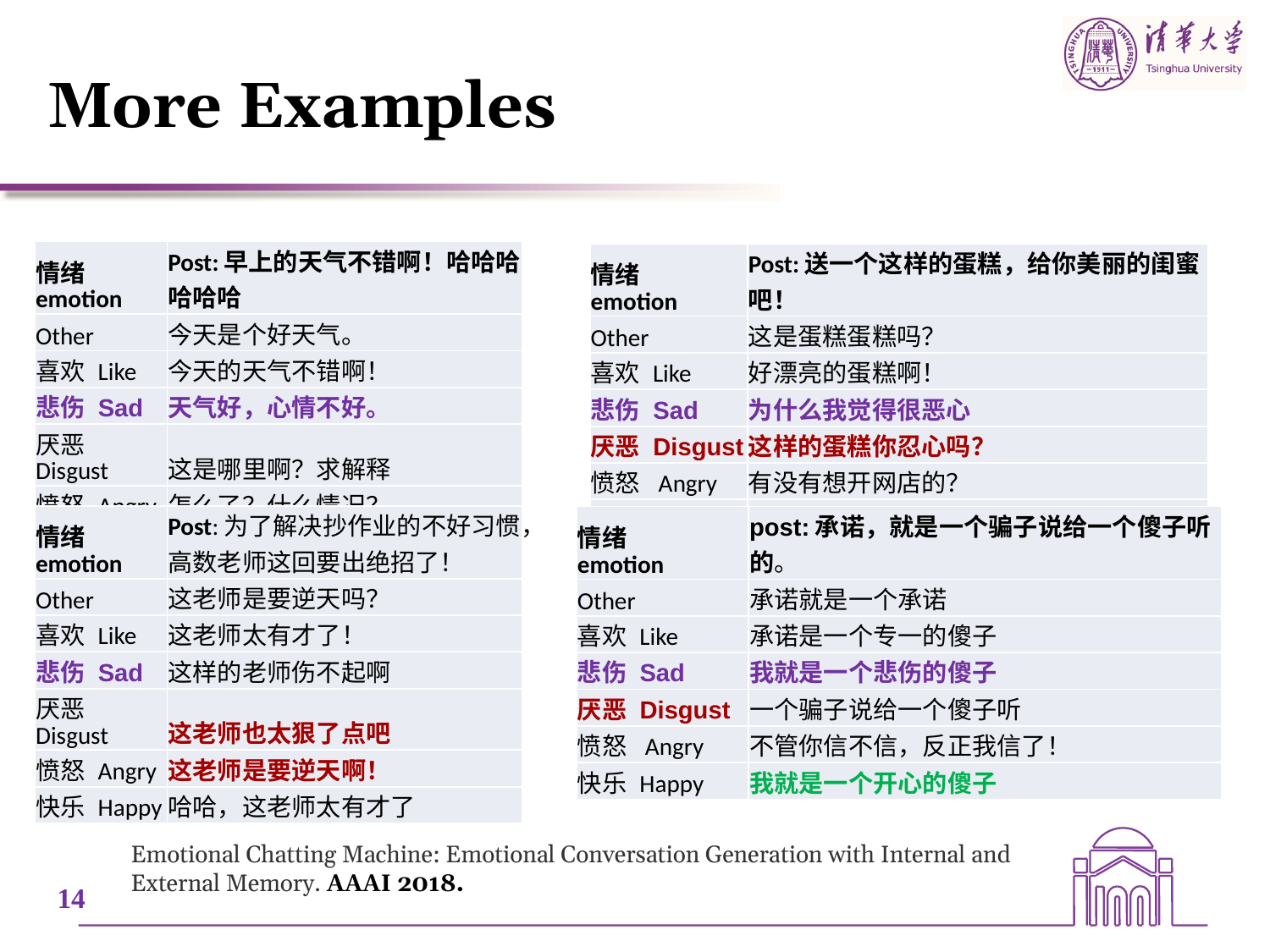

# More Examples
| 情绪emotion | Post:早上的天气不错啊！哈哈哈哈哈哈 |
| --- | --- |
| Other | 今天是个好天气。 |
| 喜欢 Like | 今天的天气不错啊！ |
| 悲伤 Sad | 天气好，心情不好。 |
| 厌恶 Disgust | 这是哪里啊？求解释 |
| 愤怒 Angry | 怎么了？什么情况？ |
| 快乐 Happy | 今天的天气真好啊！ |
| 情绪 emotion | Post:送一个这样的蛋糕，给你美丽的闺蜜吧！ |
| --- | --- |
| Other | 这是蛋糕蛋糕吗？ |
| 喜欢 Like | 好漂亮的蛋糕啊！ |
| 悲伤 Sad | 为什么我觉得很恶心 |
| 厌恶 Disgust | 这样的蛋糕你忍心吗？ |
| 愤怒 Angry | 有没有想开网店的？ |
| 快乐 Happy | 哈哈，好可爱的蛋糕！ |
| 情绪emotion | Post:为了解决抄作业的不好习惯，高数老师这回要出绝招了！ |
| --- | --- |
| Other | 这老师是要逆天吗？ |
| 喜欢 Like | 这老师太有才了！ |
| 悲伤 Sad | 这样的老师伤不起啊 |
| 厌恶 Disgust | 这老师也太狠了点吧 |
| 愤怒 Angry | 这老师是要逆天啊！ |
| 快乐 Happy | 哈哈，这老师太有才了 |
| 情绪 emotion | post:承诺，就是一个骗子说给一个傻子听的。 |
| --- | --- |
| Other | 承诺就是一个承诺 |
| 喜欢 Like | 承诺是一个专一的傻子 |
| 悲伤 Sad | 我就是一个悲伤的傻子 |
| 厌恶 Disgust | 一个骗子说给一个傻子听 |
| 愤怒 Angry | 不管你信不信，反正我信了！ |
| 快乐 Happy | 我就是一个开心的傻子 |
Emotional Chatting Machine: Emotional Conversation Generation with Internal and External Memory. AAAI 2018.